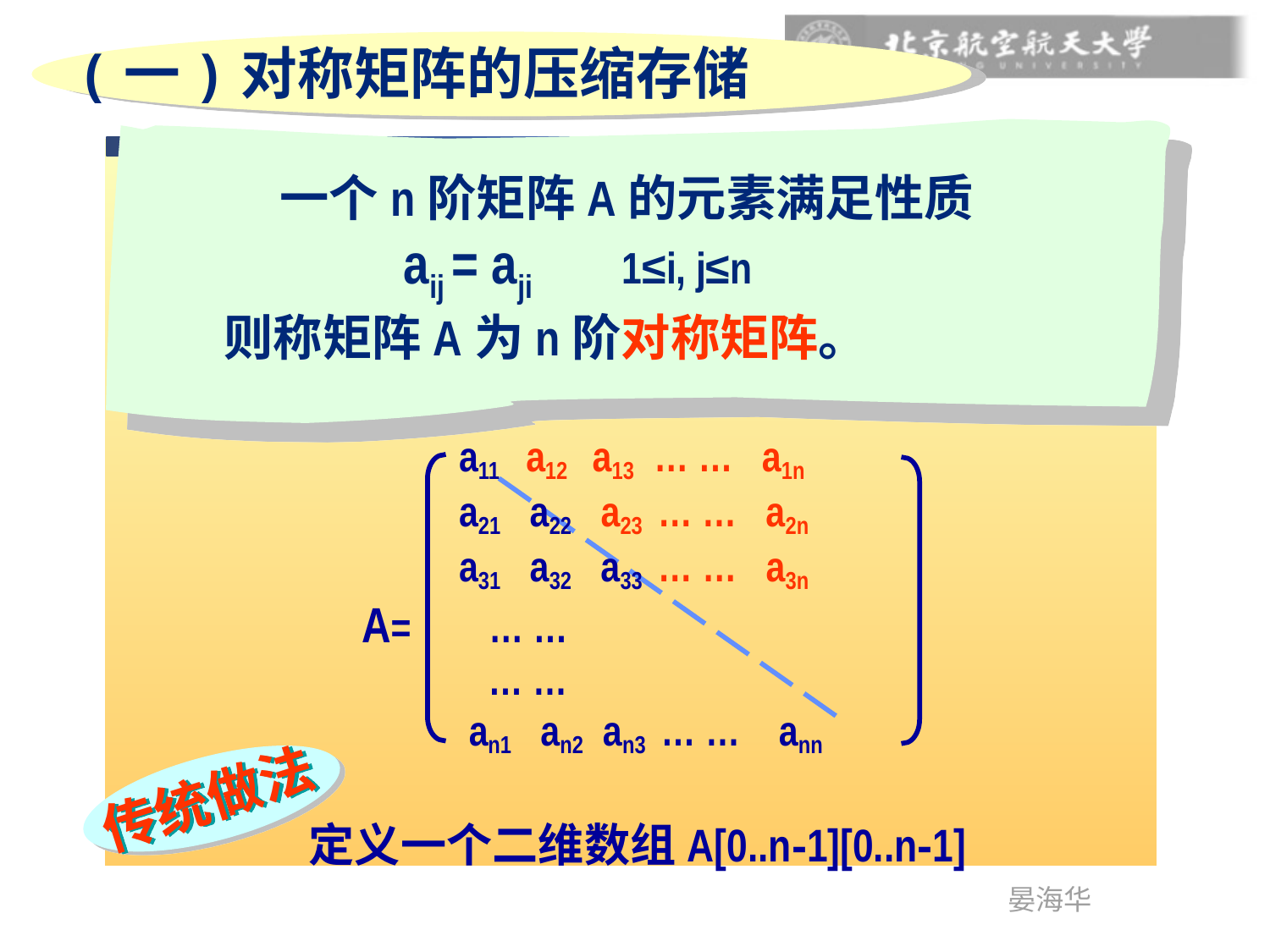

(一)对称矩阵的压缩存储

    一个n阶矩阵A的元素满足性质
                aij = aji        1≤i, j≤n
则称矩阵A为n阶对称矩阵。
          a11    a12   a13  … …   a1n
          a21   a22   a23  … …   a2n
          a31   a32   a33  … …   a3n
A=        … …
             … …
           an1   an2  an3  … …    ann

传统做法

定义一个二维数组A[0..n-1][0..n-1]